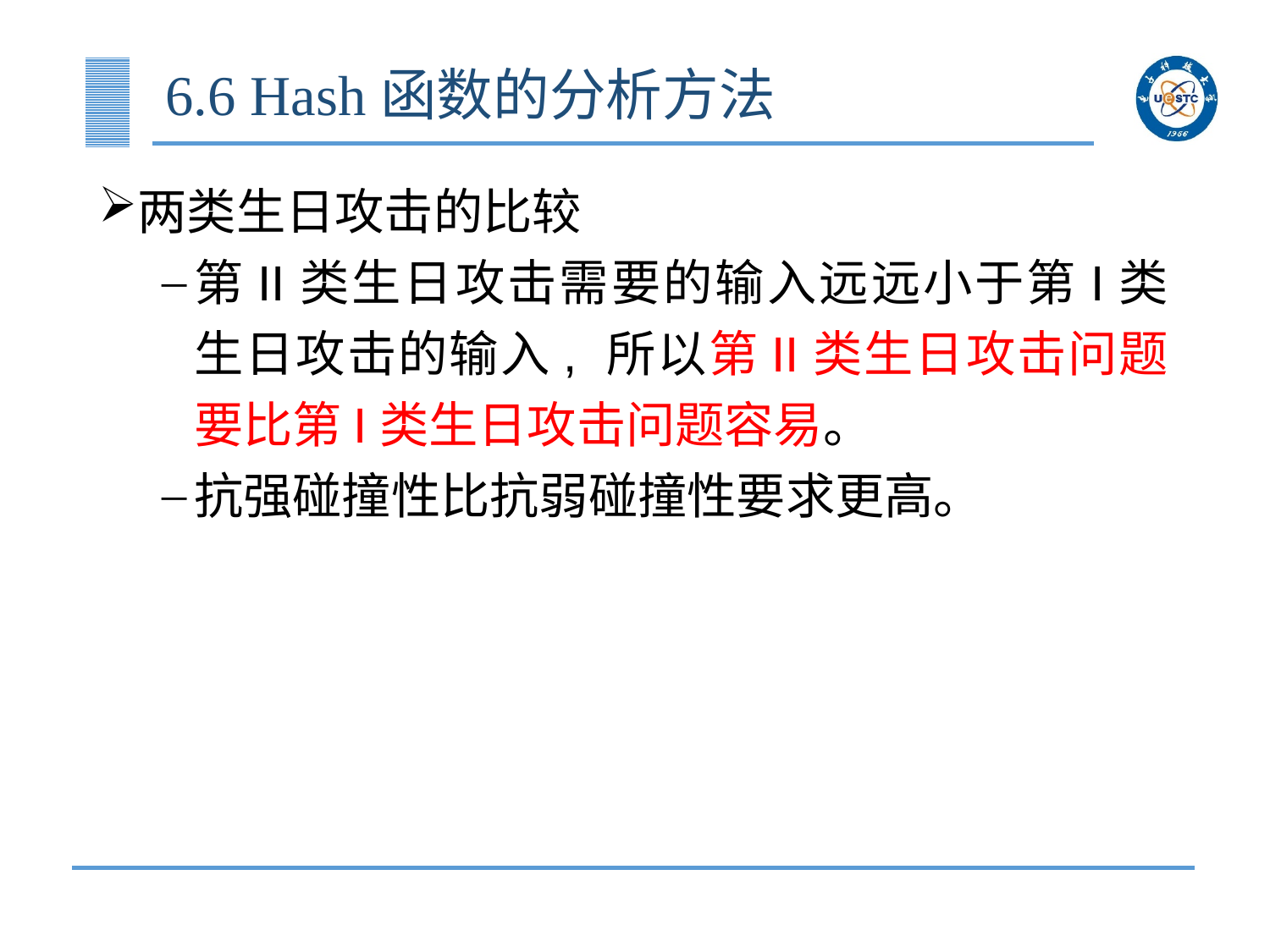

# 6.6 Hash函数的分析方法
两类生日攻击的比较
第II类生日攻击需要的输入远远小于第I类生日攻击的输入, 所以第II类生日攻击问题要比第I类生日攻击问题容易。
抗强碰撞性比抗弱碰撞性要求更高。